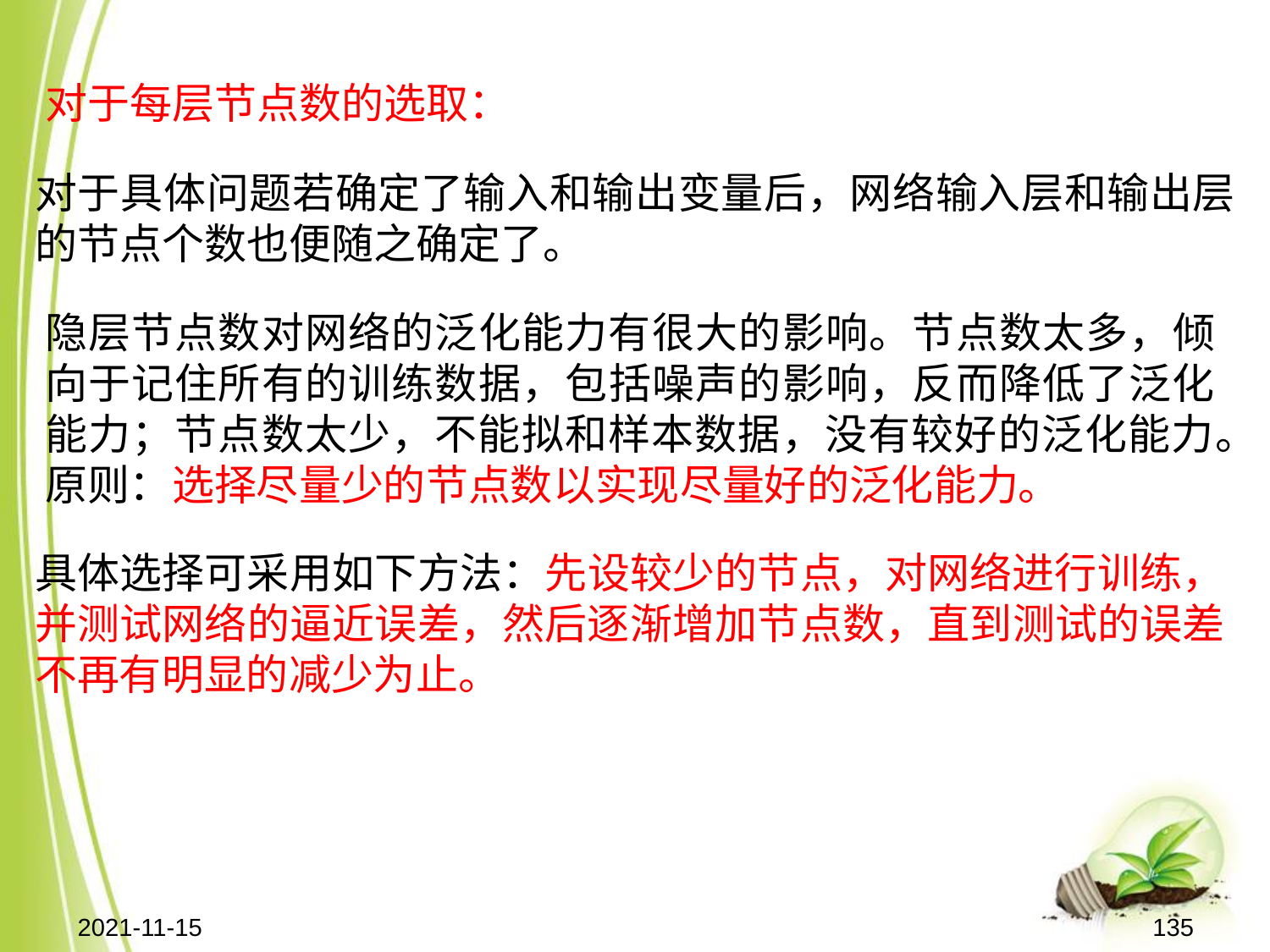

对于每层节点数的选取：
对于具体问题若确定了输入和输出变量后，网络输入层和输出层的节点个数也便随之确定了。
隐层节点数对网络的泛化能力有很大的影响。节点数太多，倾向于记住所有的训练数据，包括噪声的影响，反而降低了泛化能力；节点数太少，不能拟和样本数据，没有较好的泛化能力。原则：选择尽量少的节点数以实现尽量好的泛化能力。
具体选择可采用如下方法：先设较少的节点，对网络进行训练，并测试网络的逼近误差，然后逐渐增加节点数，直到测试的误差不再有明显的减少为止。
2021-11-15
135